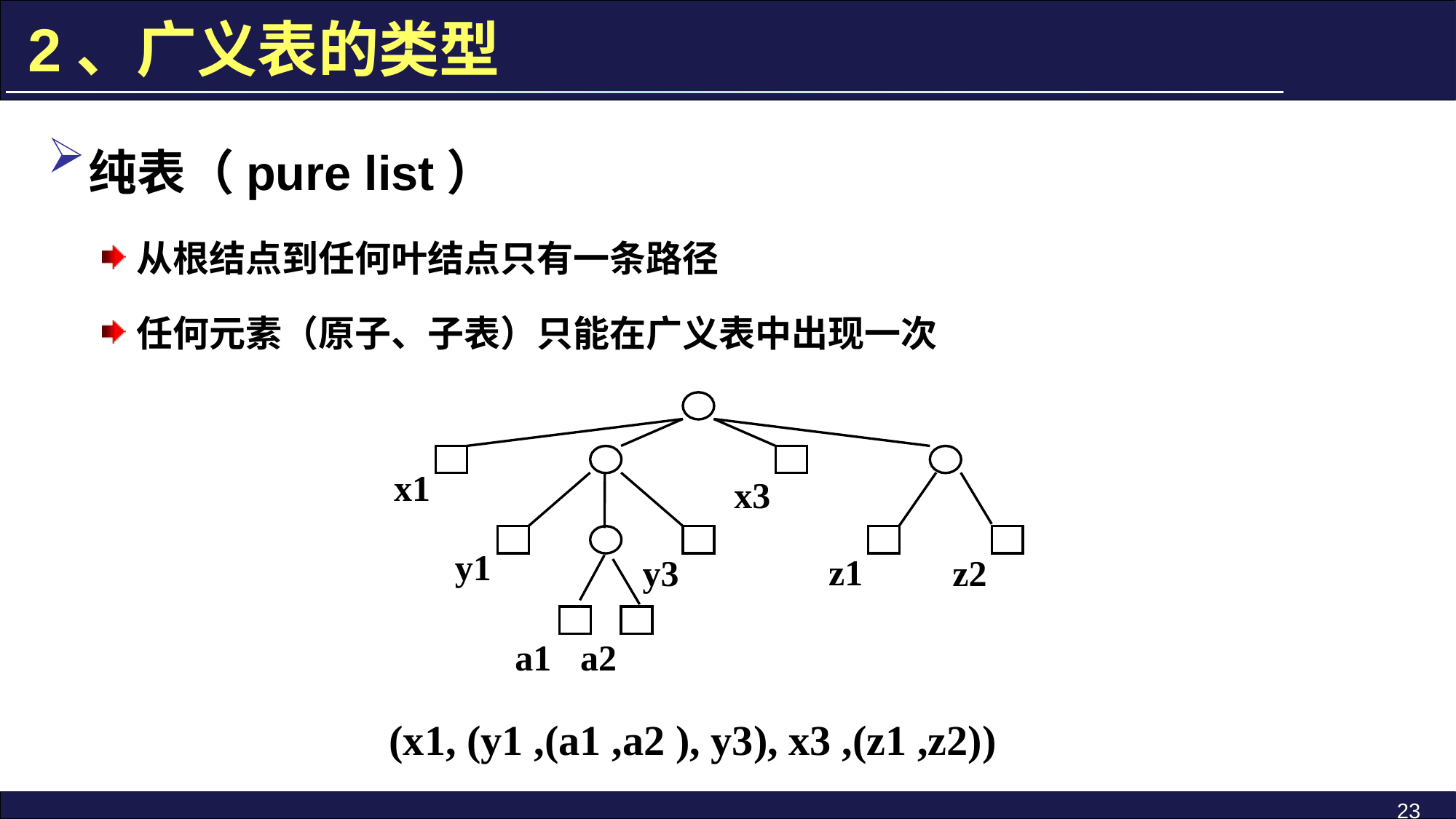

2、广义表的类型
纯表（pure list）
从根结点到任何叶结点只有一条路径
任何元素（原子、子表）只能在广义表中出现一次

x1
x3

y1
z1
y3
z2

a2
a1

(x1, (y1 ,(a1 ,a2 ), y3), x3 ,(z1 ,z2))
23